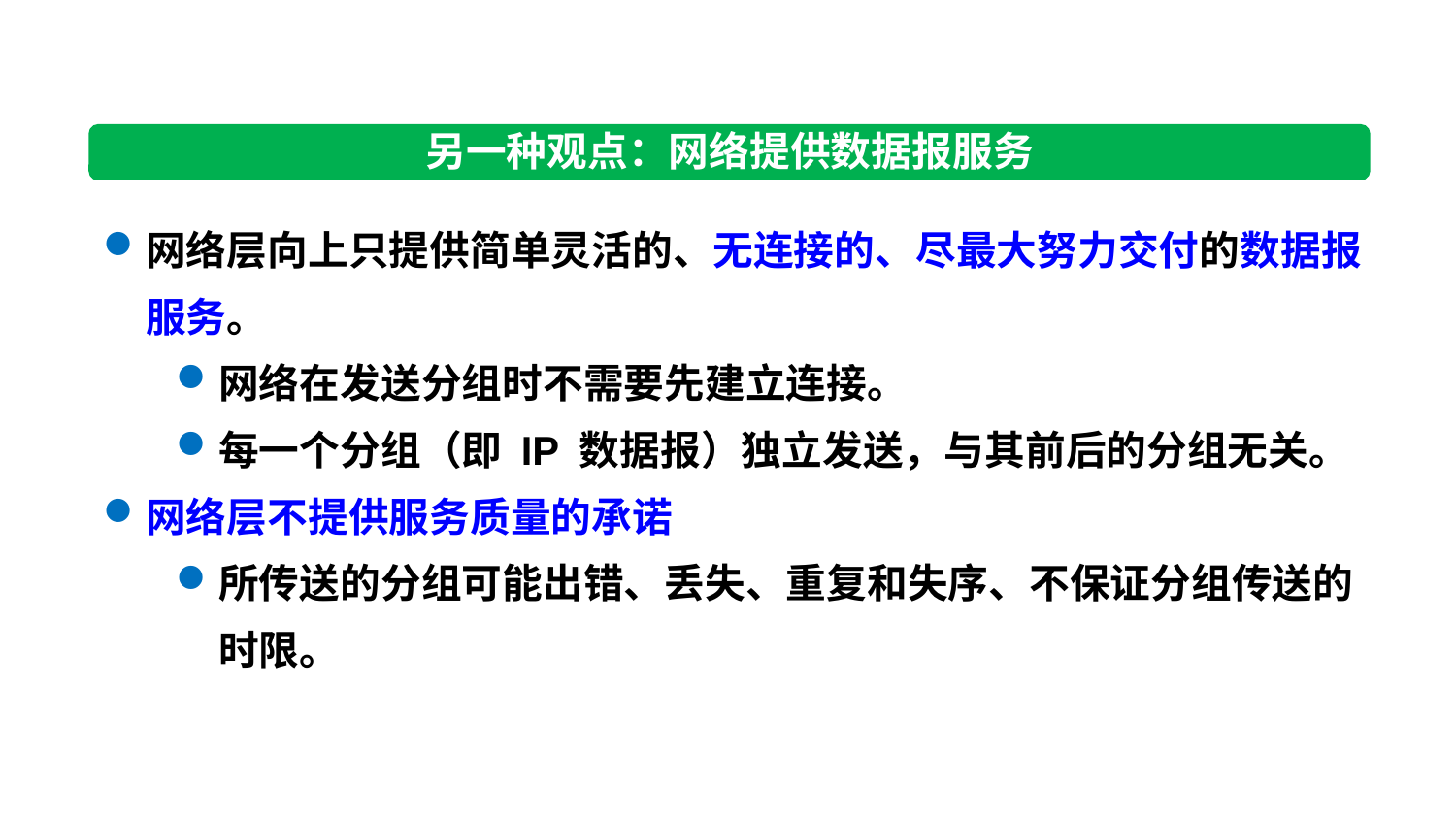

另一种观点：网络提供数据报服务

网络层向上只提供简单灵活的、无连接的、尽最大努力交付的数据报服务。
网络在发送分组时不需要先建立连接。
每一个分组（即 IP 数据报）独立发送，与其前后的分组无关。
网络层不提供服务质量的承诺
所传送的分组可能出错、丢失、重复和失序、不保证分组传送的时限。
6